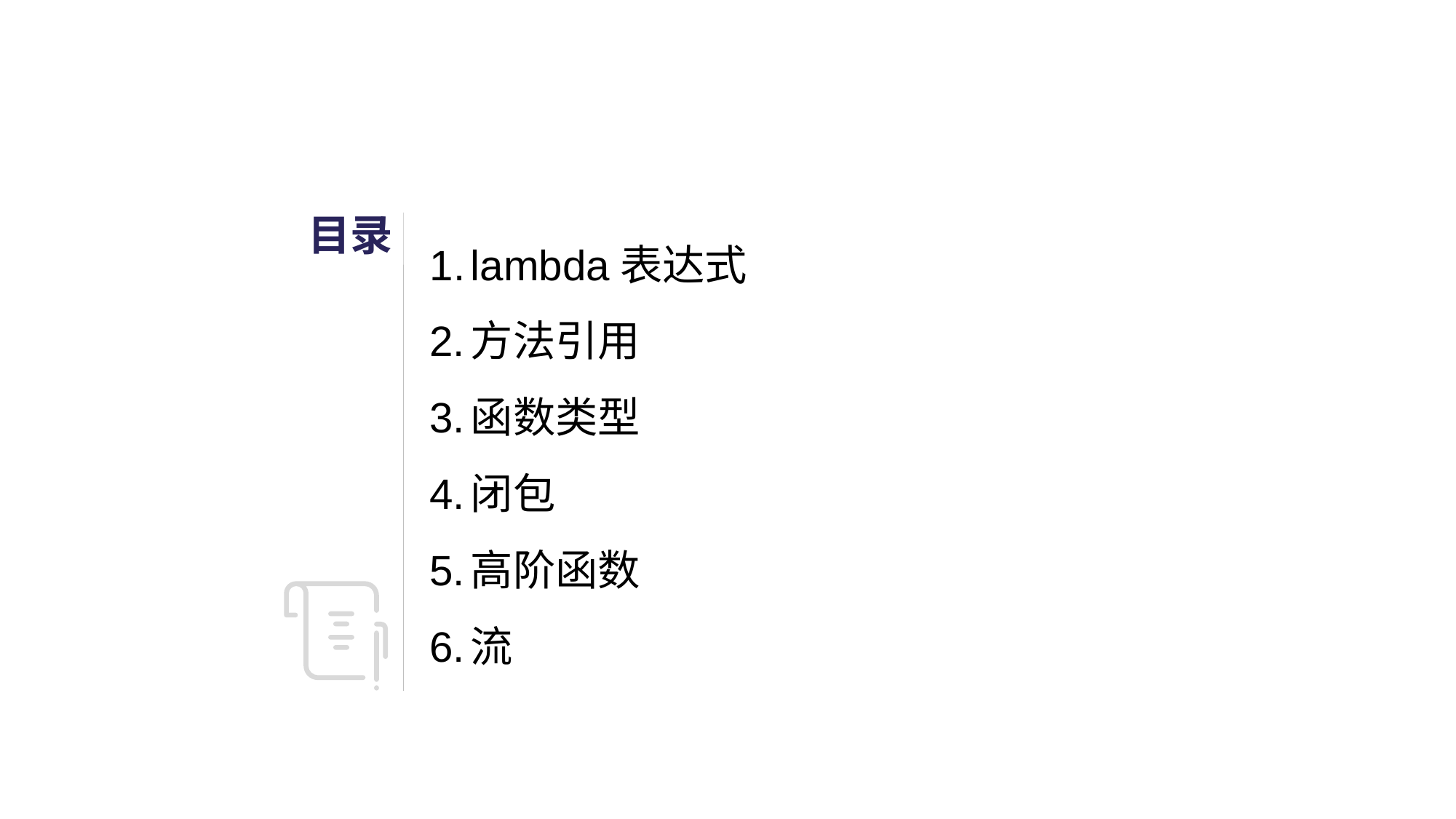

目录
lambda表达式
方法引用
函数类型
闭包
高阶函数
流